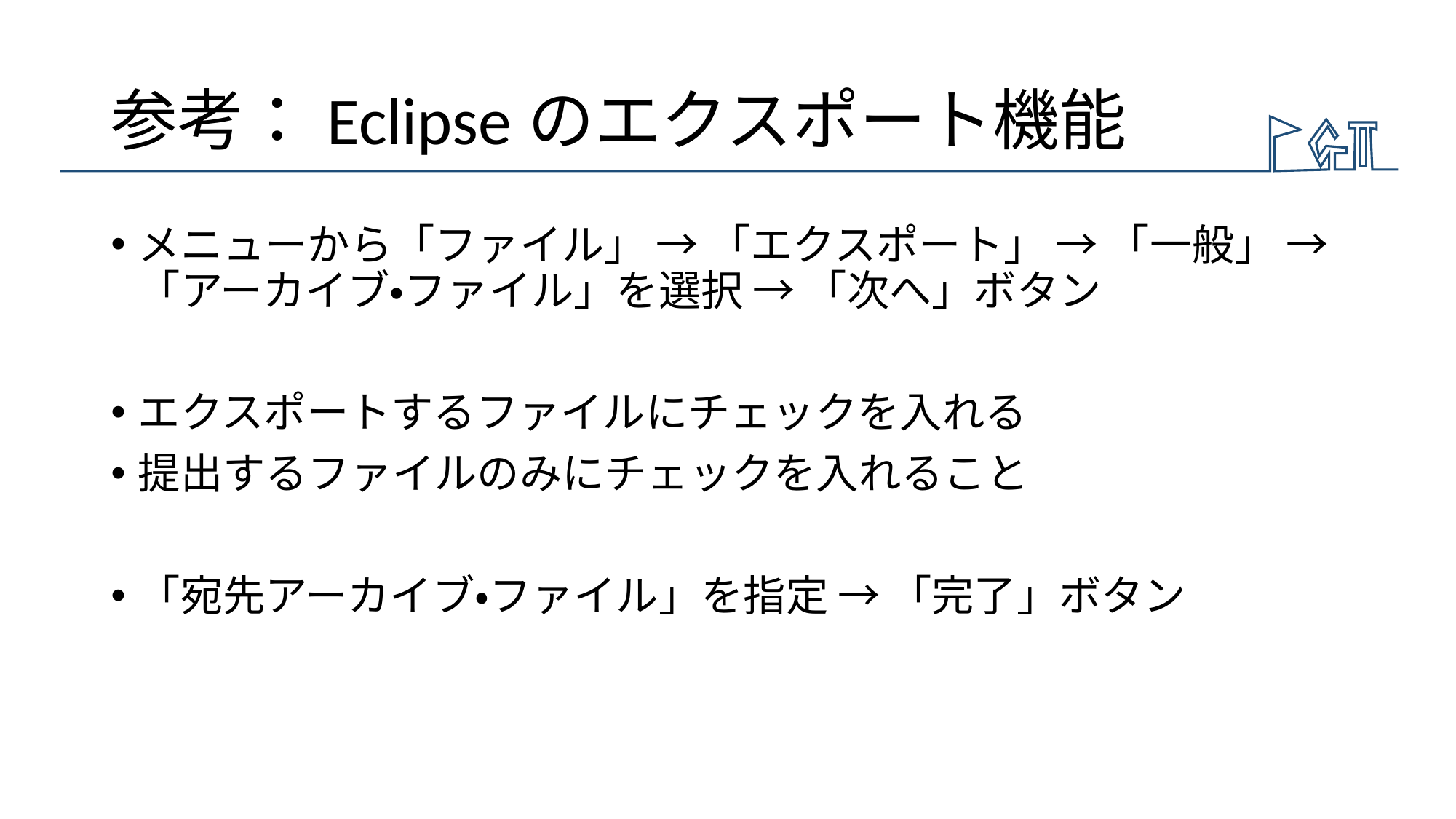

# 参考：Eclipseのエクスポート機能
メニューから「ファイル」 → 「エクスポート」 → 「一般」 → 「アーカイブ・ファイル」を選択 → 「次へ」ボタン

エクスポートするファイルにチェックを入れる
提出するファイルのみにチェックを入れること

「宛先アーカイブ・ファイル」を指定 → 「完了」ボタン